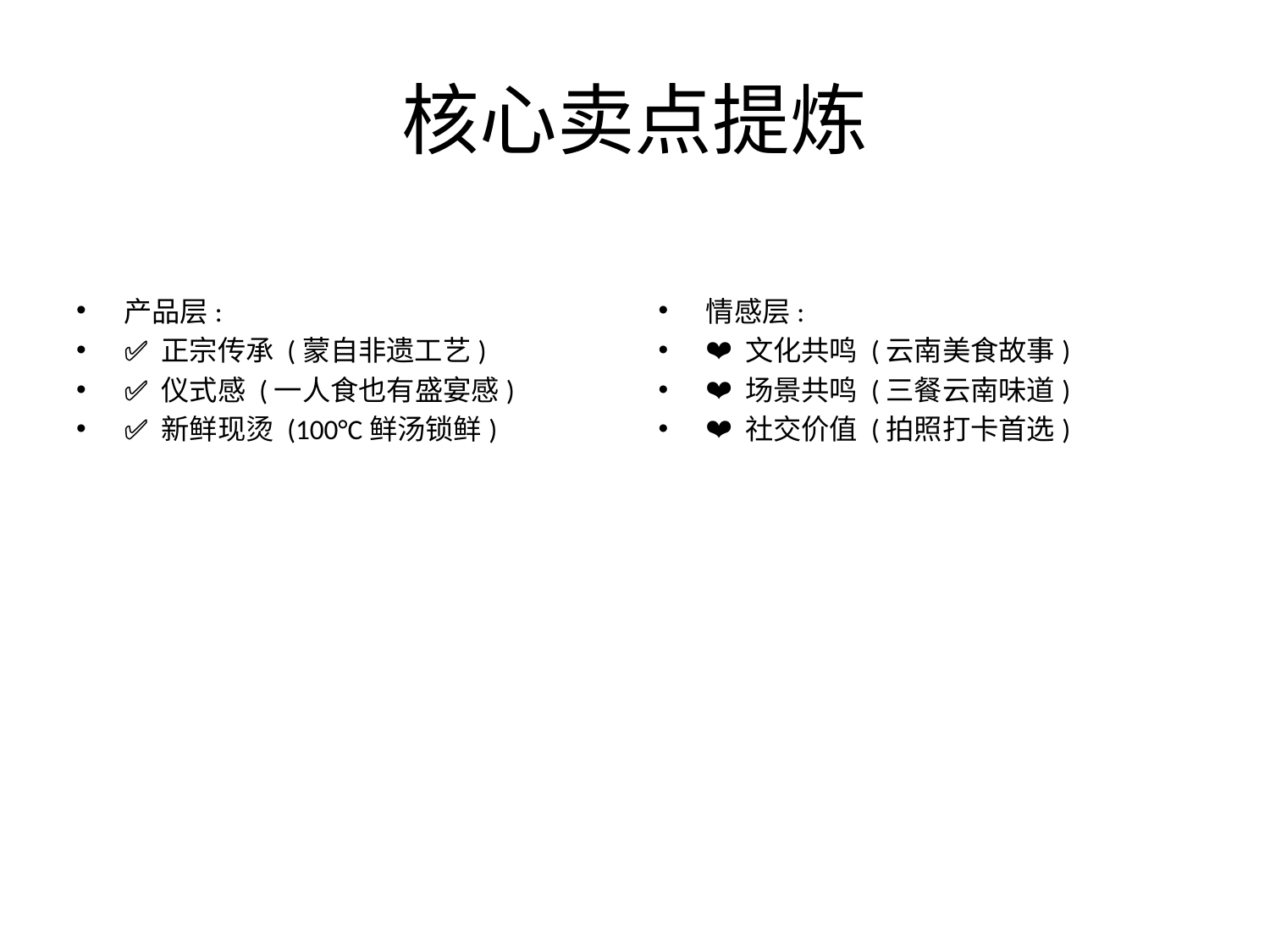

# 核心卖点提炼

产品层:
✅ 正宗传承 (蒙自非遗工艺)
✅ 仪式感 (一人食也有盛宴感)
✅ 新鲜现烫 (100°C鲜汤锁鲜)

情感层:
❤️ 文化共鸣 (云南美食故事)
❤️ 场景共鸣 (三餐云南味道)
❤️ 社交价值 (拍照打卡首选)